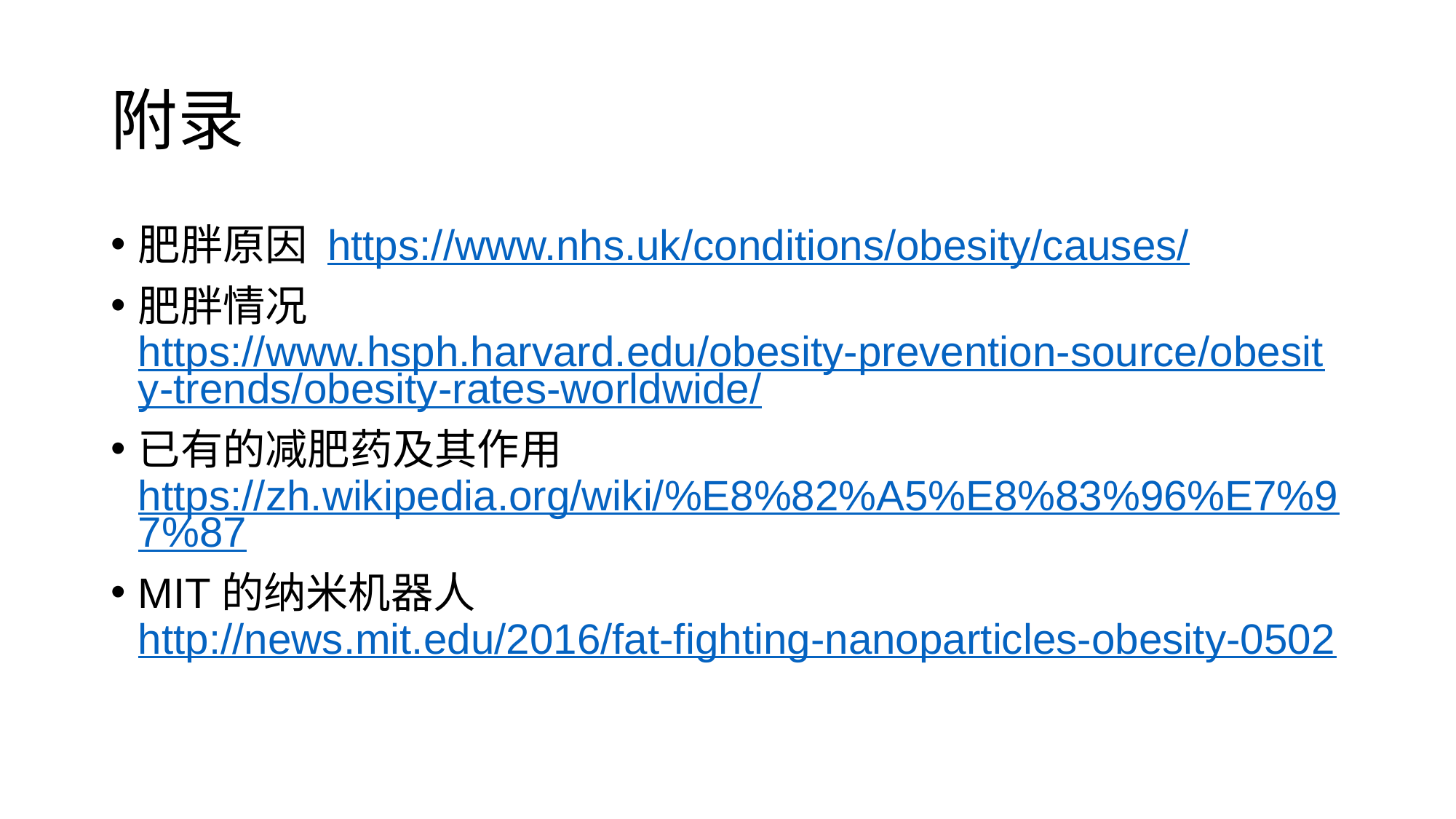

# 附录
肥胖原因 https://www.nhs.uk/conditions/obesity/causes/
肥胖情况 https://www.hsph.harvard.edu/obesity-prevention-source/obesity-trends/obesity-rates-worldwide/
已有的减肥药及其作用 https://zh.wikipedia.org/wiki/%E8%82%A5%E8%83%96%E7%97%87
MIT的纳米机器人 http://news.mit.edu/2016/fat-fighting-nanoparticles-obesity-0502